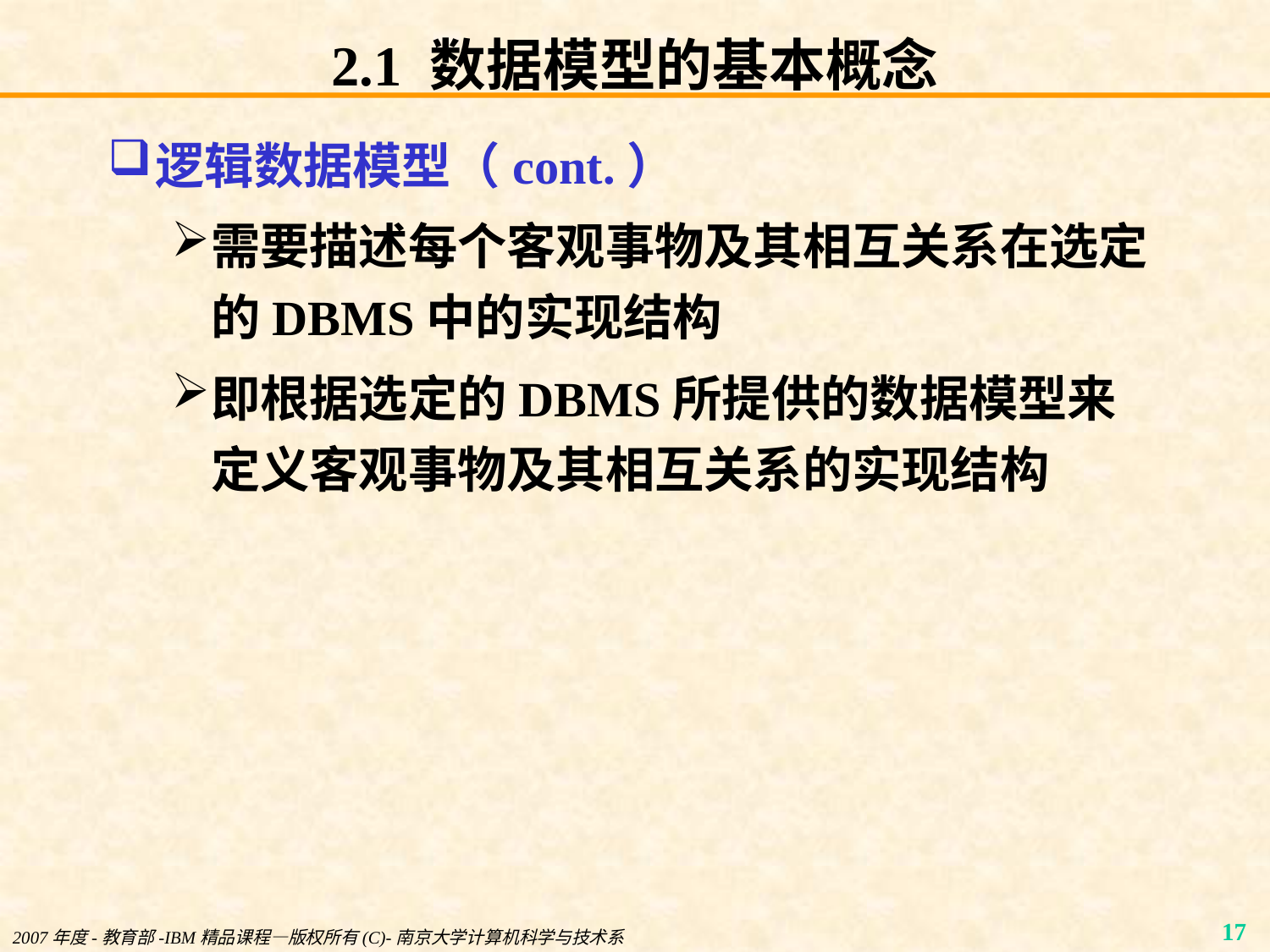

# 2.1 数据模型的基本概念
逻辑数据模型（cont.）
需要描述每个客观事物及其相互关系在选定的DBMS中的实现结构
即根据选定的DBMS所提供的数据模型来定义客观事物及其相互关系的实现结构
17
2007年度-教育部-IBM精品课程—版权所有(C)-南京大学计算机科学与技术系